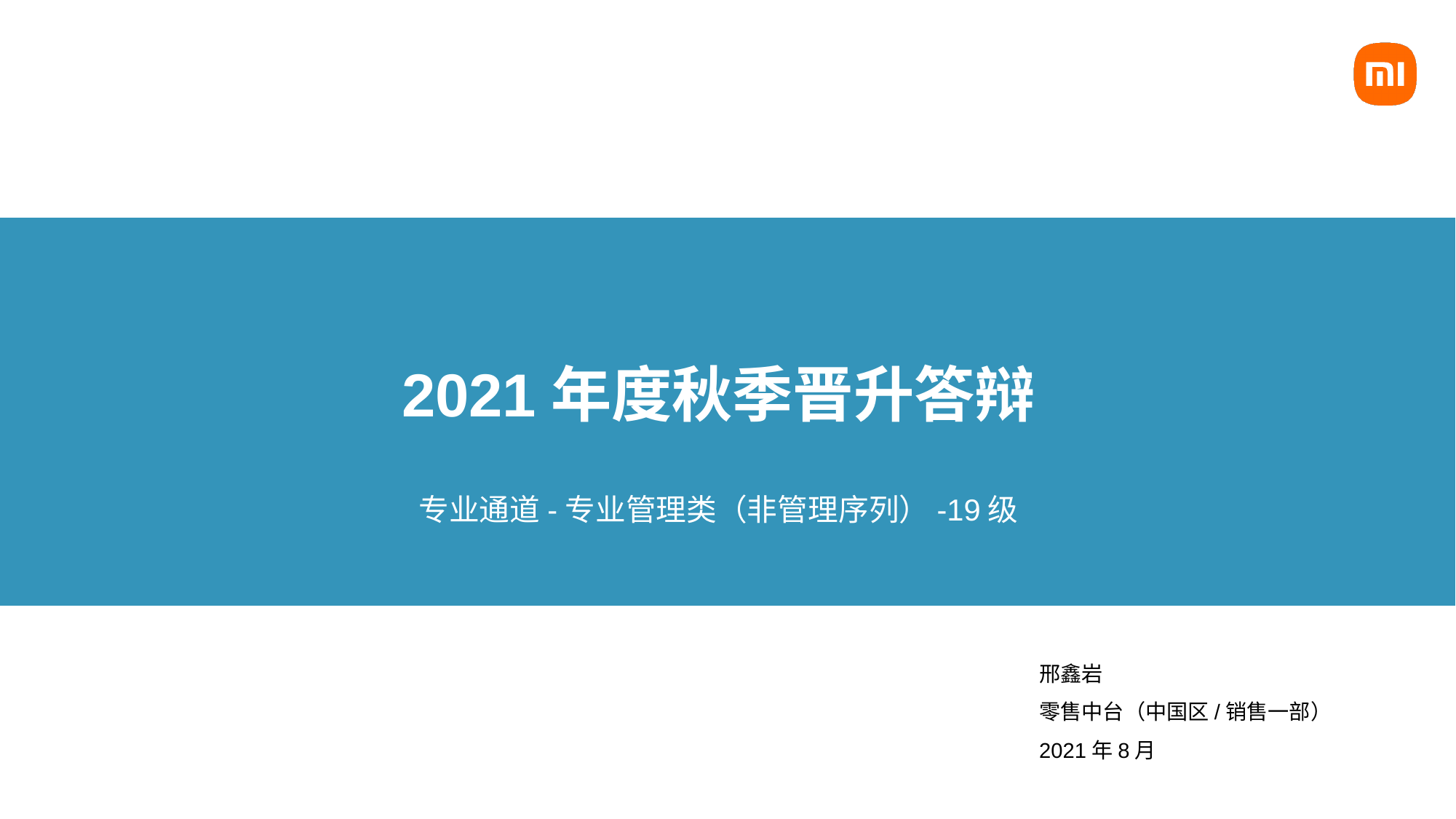

# 2021年度秋季晋升答辩
专业通道-专业管理类（非管理序列）-19级
邢鑫岩
零售中台（中国区/销售一部）
2021年8月